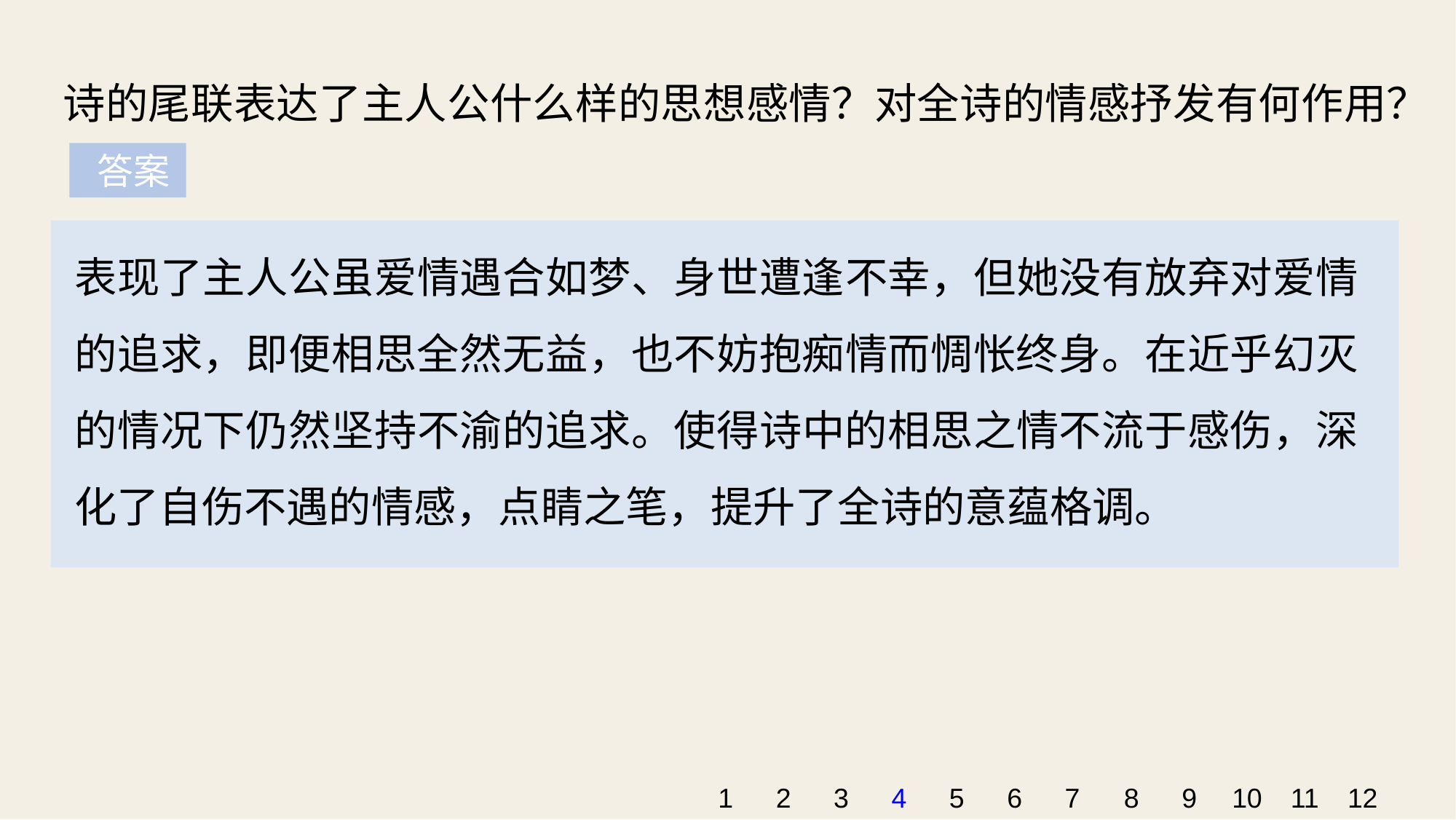

诗的尾联表达了主人公什么样的思想感情？对全诗的情感抒发有何作用？
 答案
表现了主人公虽爱情遇合如梦、身世遭逢不幸，但她没有放弃对爱情的追求，即便相思全然无益，也不妨抱痴情而惆怅终身。在近乎幻灭的情况下仍然坚持不渝的追求。使得诗中的相思之情不流于感伤，深化了自伤不遇的情感，点睛之笔，提升了全诗的意蕴格调。

1
2
3
4
5
6
7
8
9
10
11
12